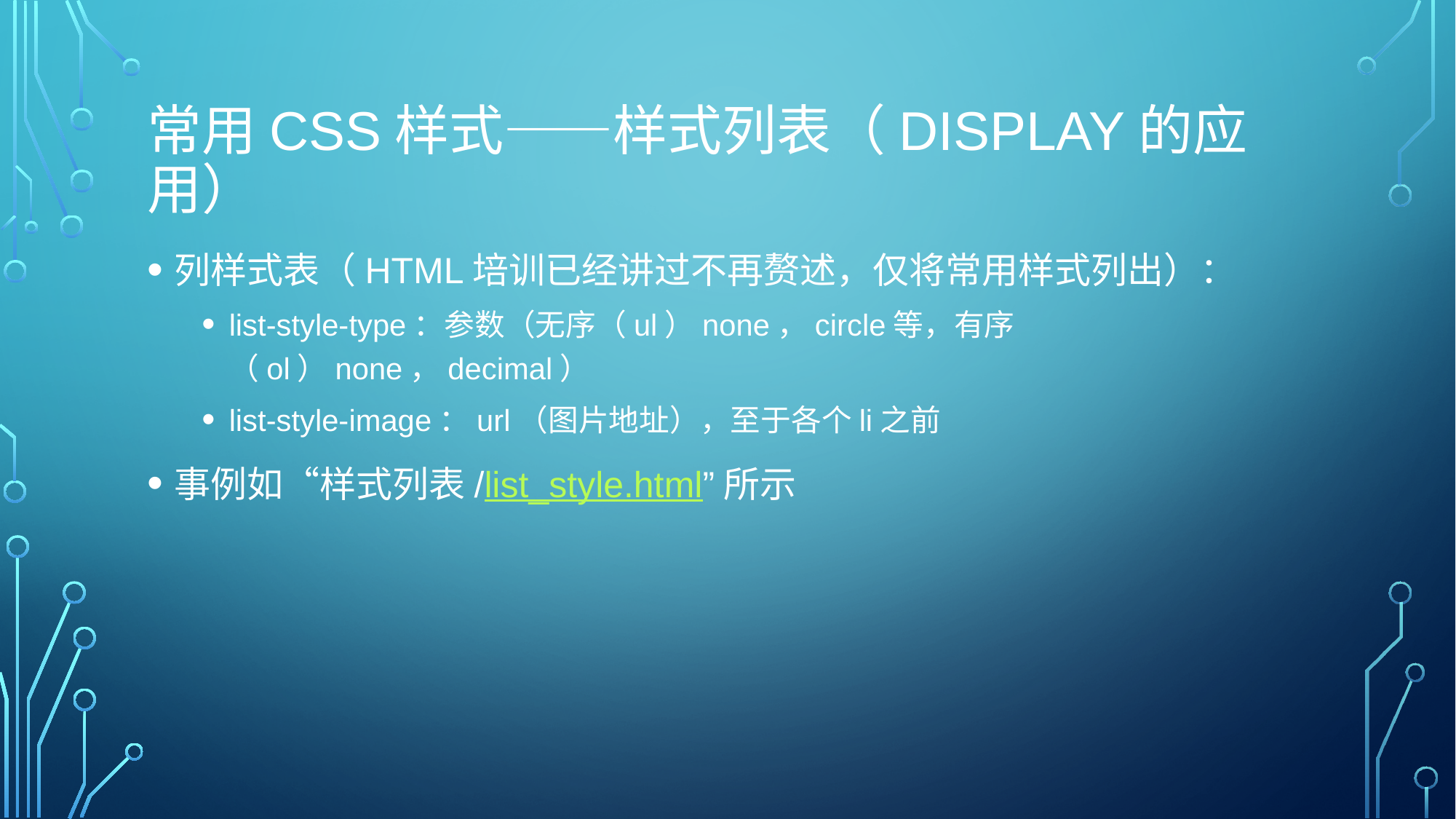

# 常用CSS样式——样式列表（display的应用）
列样式表（HTML培训已经讲过不再赘述，仅将常用样式列出）：
list-style-type：参数（无序（ul）none，circle等，有序（ol）none，decimal）
list-style-image：url（图片地址），至于各个li之前
事例如“样式列表/list_style.html”所示